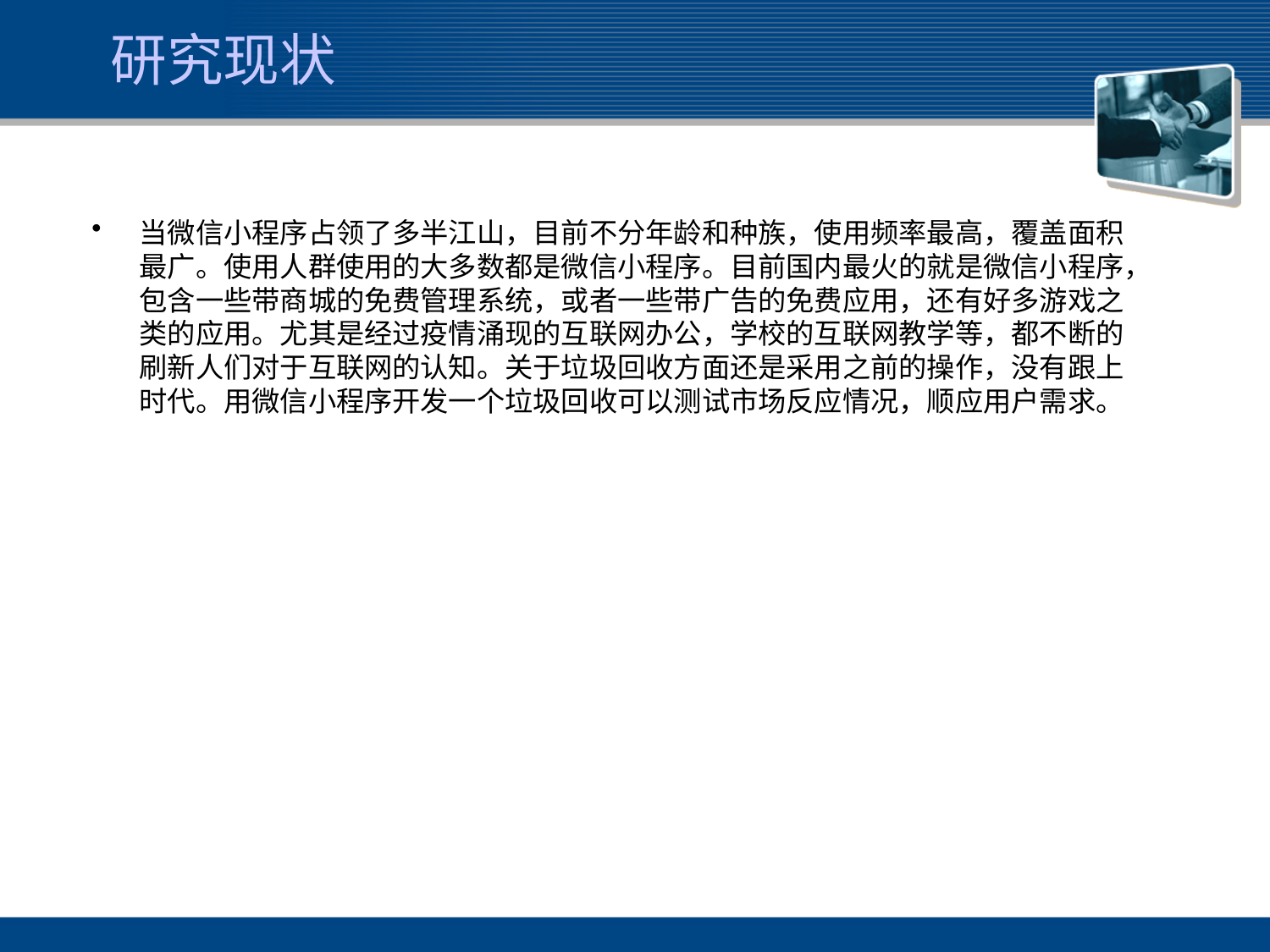

# 研究现状
当微信小程序占领了多半江山，目前不分年龄和种族，使用频率最高，覆盖面积最广。使用人群使用的大多数都是微信小程序。目前国内最火的就是微信小程序，包含一些带商城的免费管理系统，或者一些带广告的免费应用，还有好多游戏之类的应用。尤其是经过疫情涌现的互联网办公，学校的互联网教学等，都不断的刷新人们对于互联网的认知。关于垃圾回收方面还是采用之前的操作，没有跟上时代。用微信小程序开发一个垃圾回收可以测试市场反应情况，顺应用户需求。